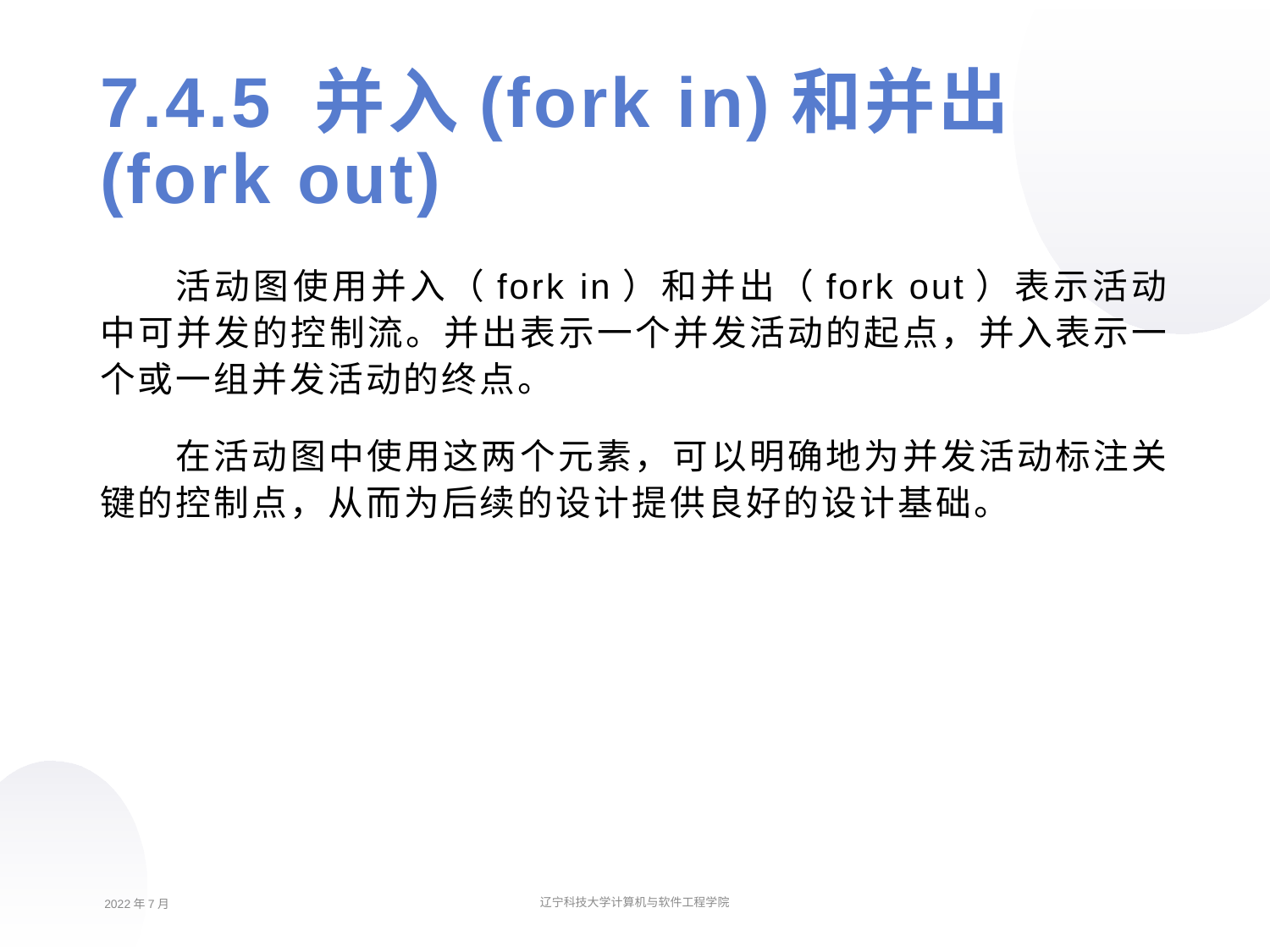

7.4.5 并入(fork in)和并出(fork out)
活动图使用并入（fork in）和并出（fork out）表示活动中可并发的控制流。并出表示一个并发活动的起点，并入表示一个或一组并发活动的终点。
在活动图中使用这两个元素，可以明确地为并发活动标注关键的控制点，从而为后续的设计提供良好的设计基础。

2022年7月
辽宁科技大学计算机与软件工程学院
95